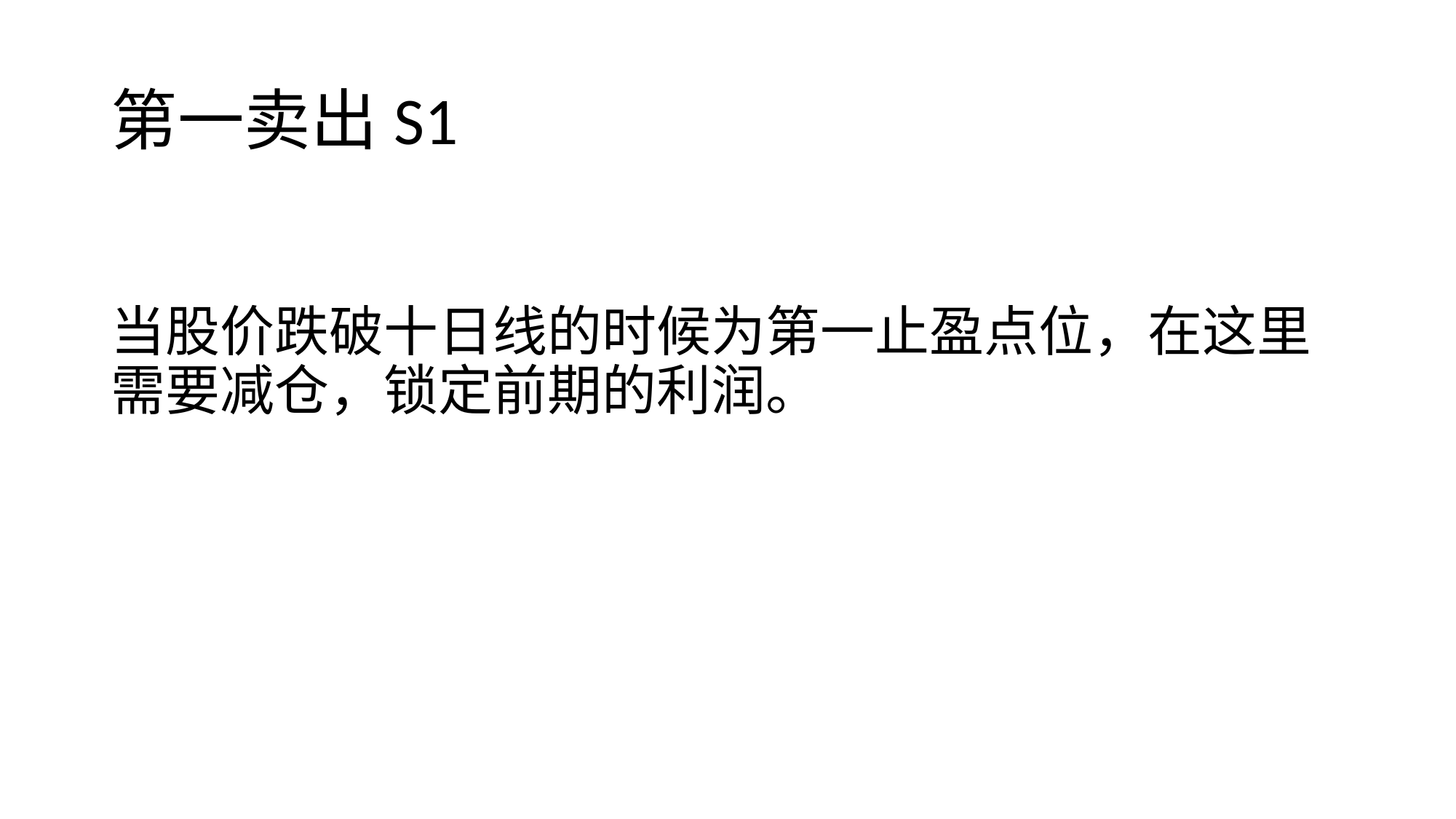

# 第一卖出S1

当股价跌破十日线的时候为第一止盈点位，在这里需要减仓，锁定前期的利润。